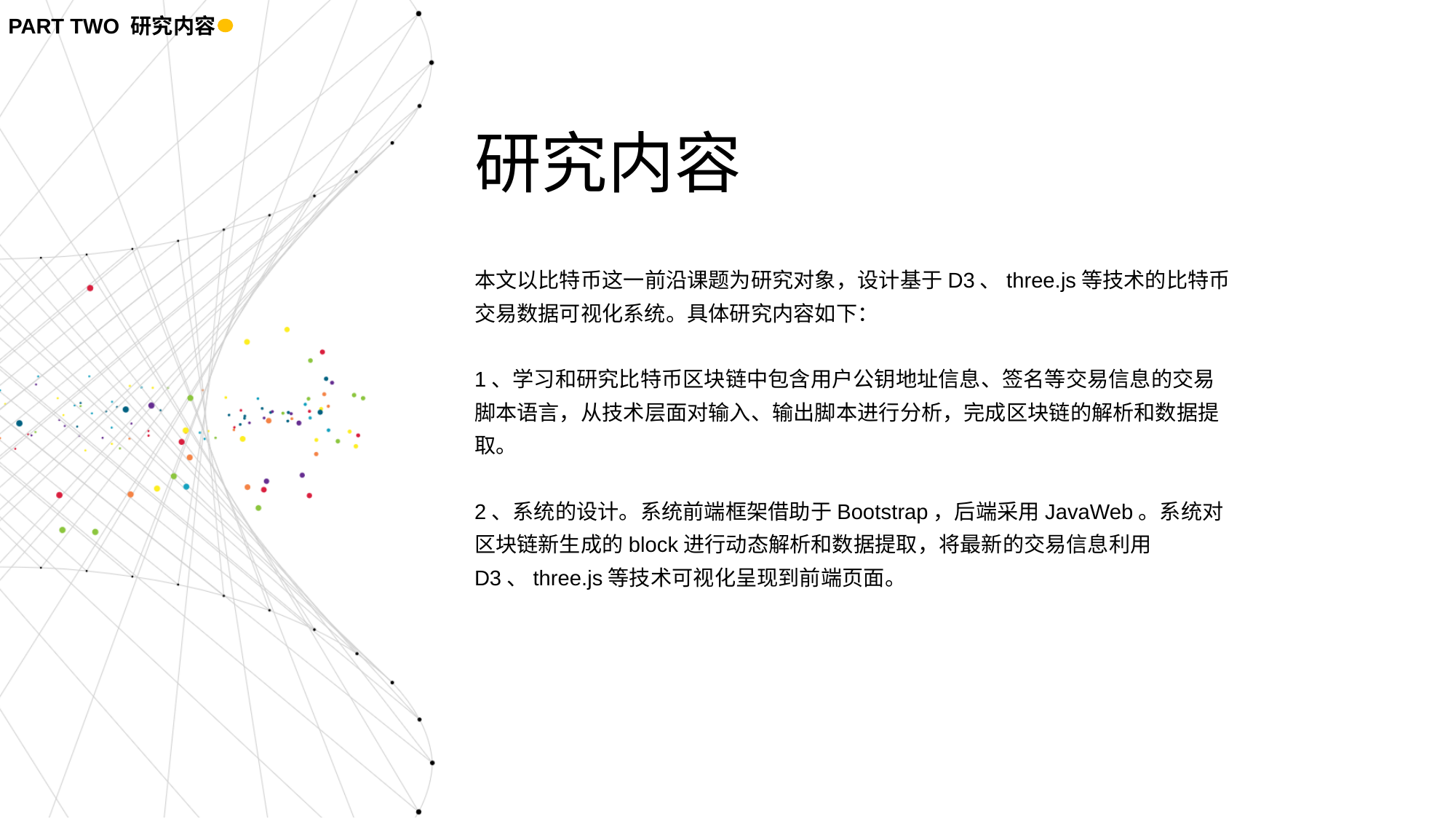

PART TWO 研究内容

研究内容
本文以比特币这一前沿课题为研究对象，设计基于D3、three.js等技术的比特币交易数据可视化系统。具体研究内容如下：

1、学习和研究比特币区块链中包含用户公钥地址信息、签名等交易信息的交易脚本语言，从技术层面对输入、输出脚本进行分析，完成区块链的解析和数据提取。

2、系统的设计。系统前端框架借助于Bootstrap，后端采用JavaWeb。系统对区块链新生成的block进行动态解析和数据提取，将最新的交易信息利用D3、three.js等技术可视化呈现到前端页面。